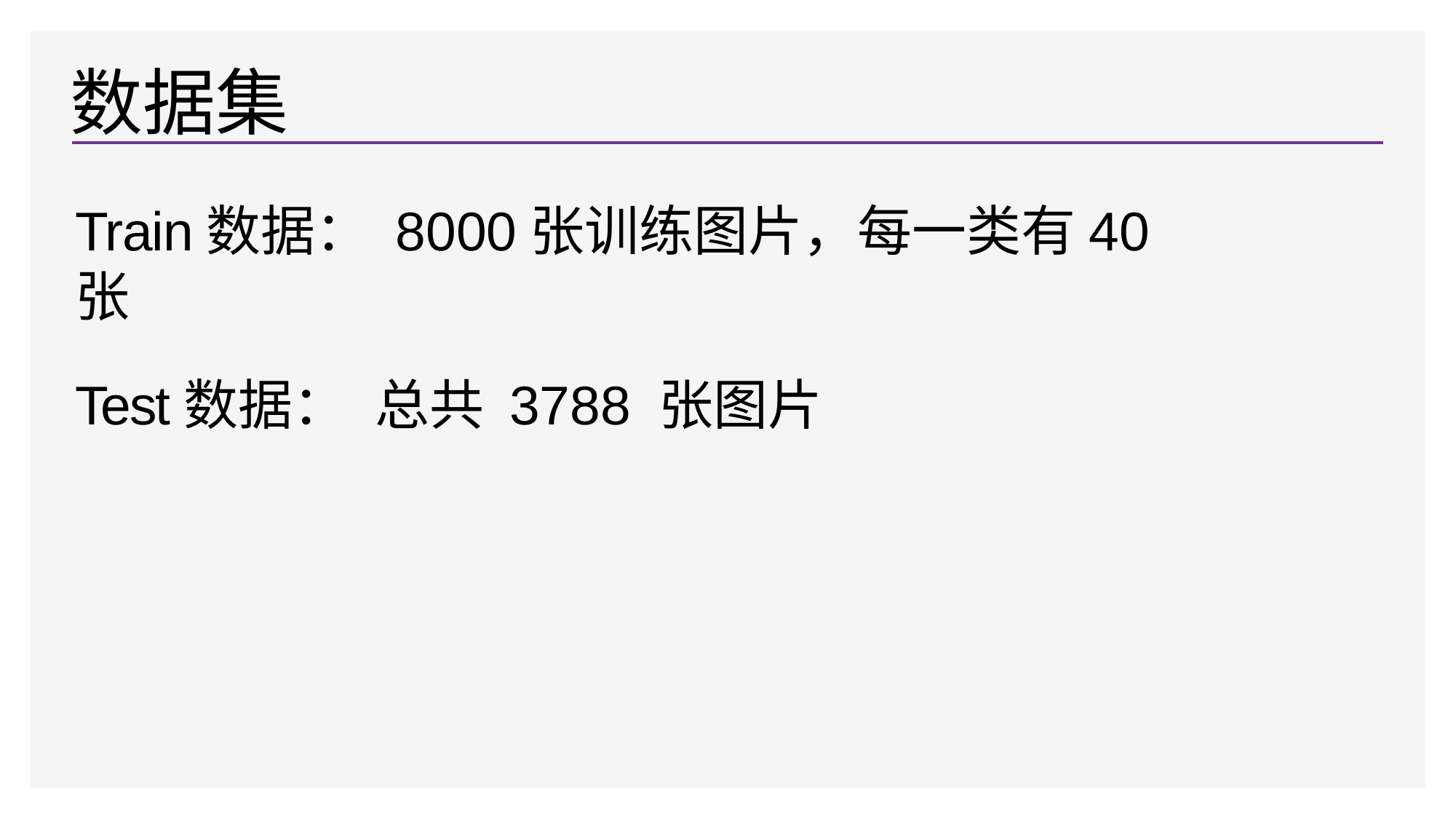

# 数据集
Train数据： 8000张训练图片，每一类有40张

Test数据： 总共 3788 张图片